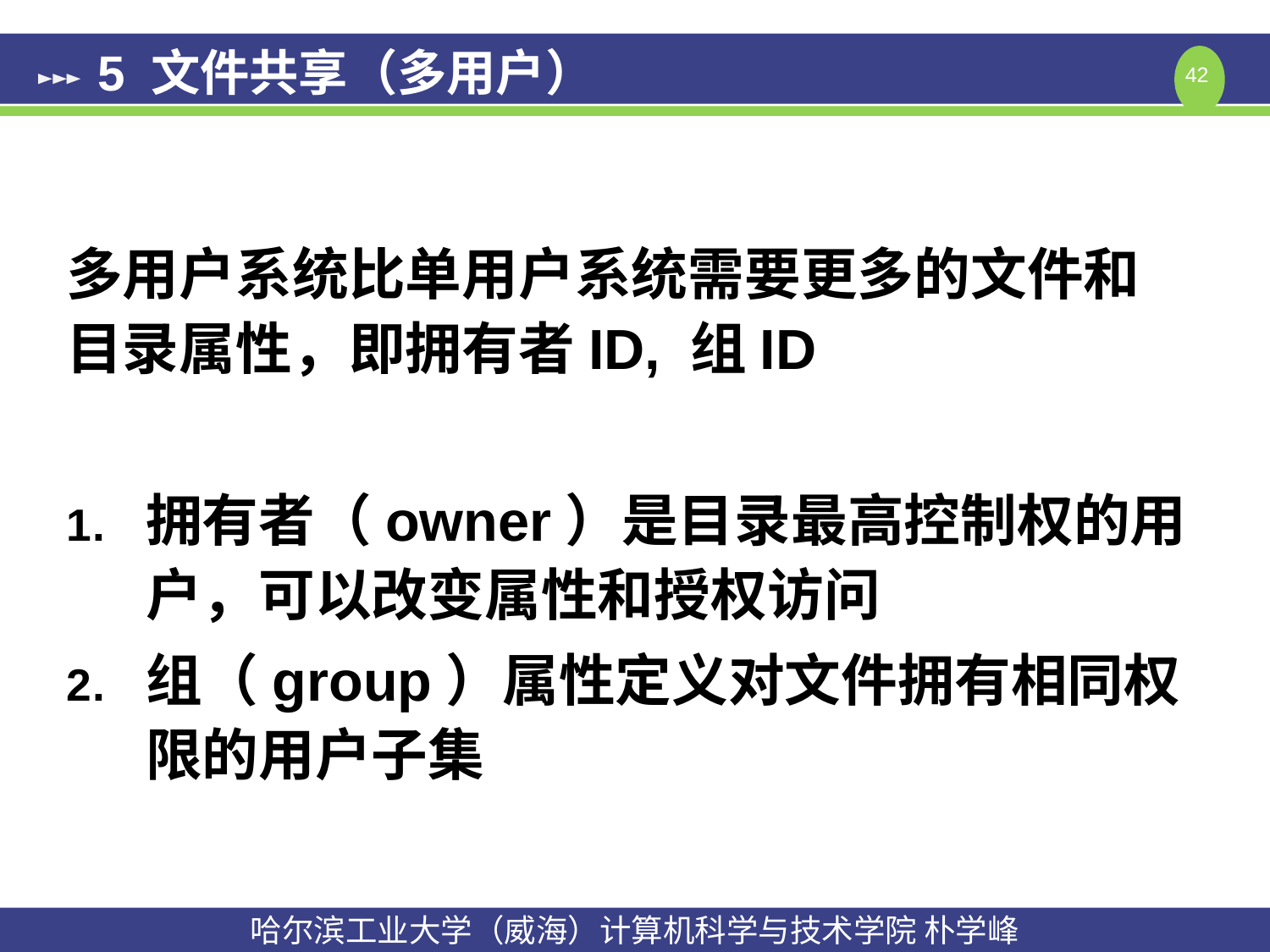

# 5 文件共享（多用户）
多用户系统比单用户系统需要更多的文件和目录属性，即拥有者ID, 组ID

拥有者（owner）是目录最高控制权的用户，可以改变属性和授权访问
组（group）属性定义对文件拥有相同权限的用户子集